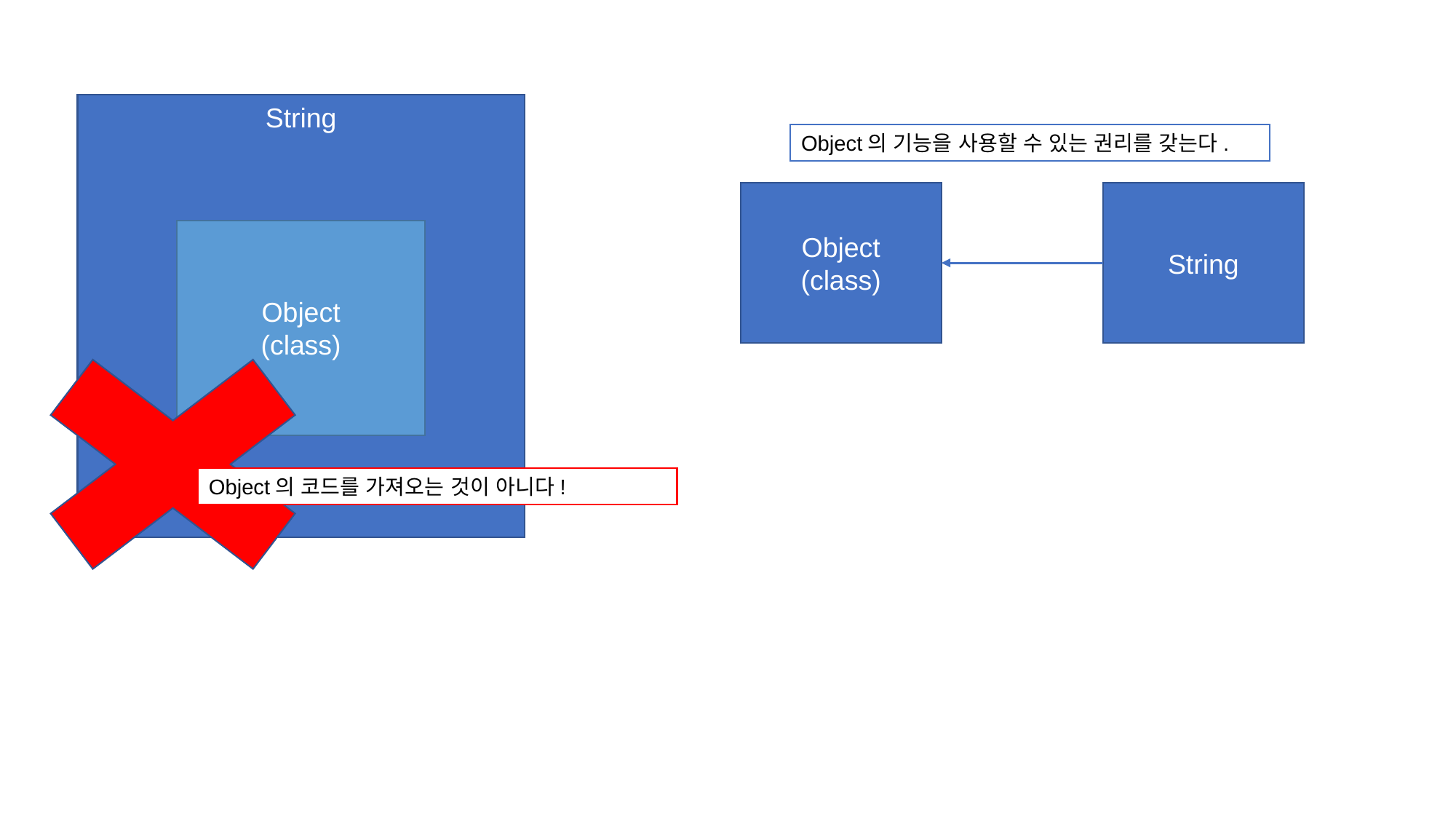

String
Object의 기능을 사용할 수 있는 권리를 갖는다.
Object
(class)
String
Object
(class)

Object의 코드를 가져오는 것이 아니다!